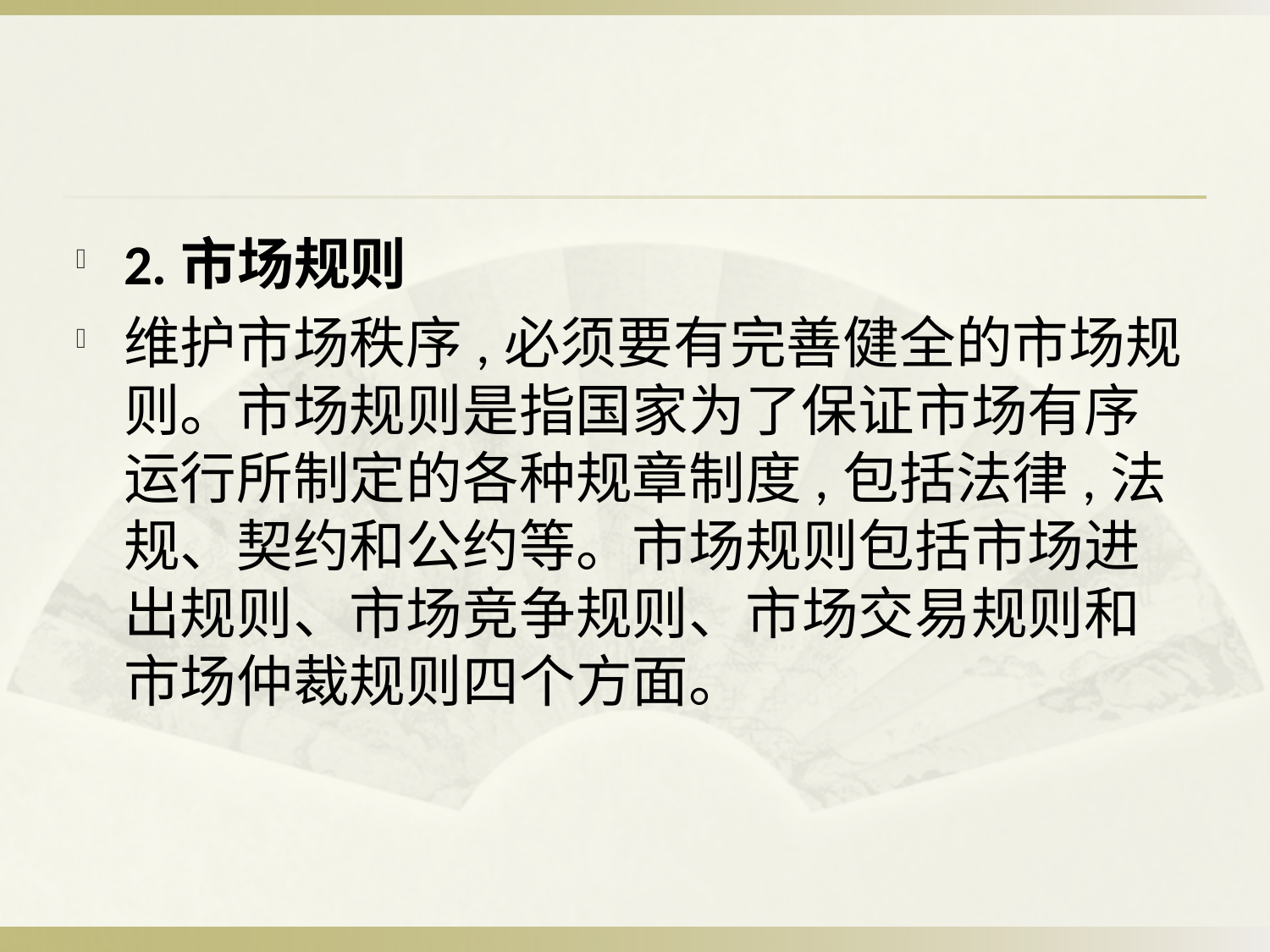

#
2.市场规则
维护市场秩序,必须要有完善健全的市场规则。市场规则是指国家为了保证市场有序运行所制定的各种规章制度,包括法律,法规、契约和公约等。市场规则包括市场进出规则、市场竞争规则、市场交易规则和市场仲裁规则四个方面。